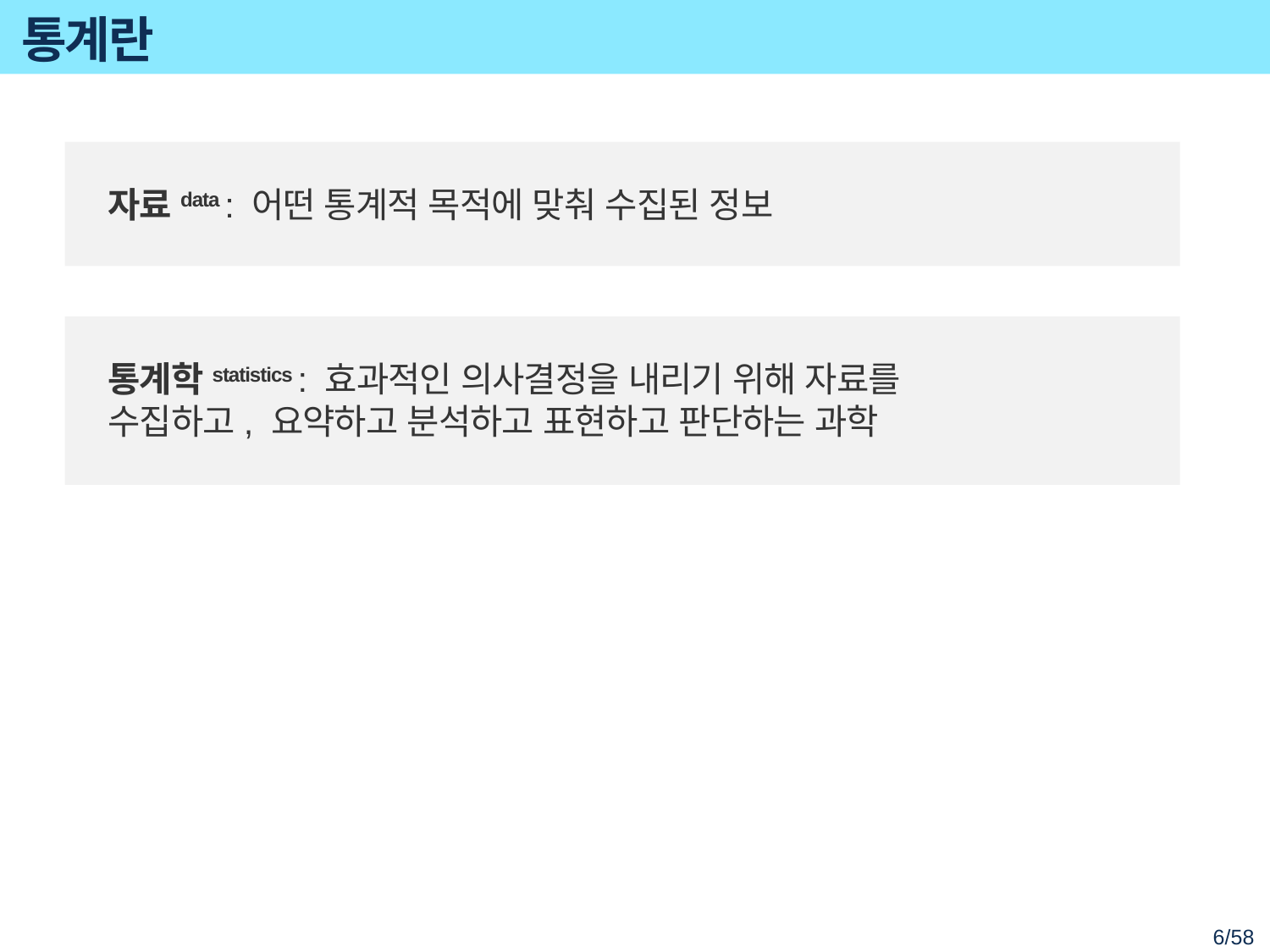

# 통계란

자료data : 어떤 통계적 목적에 맞춰 수집된 정보

통계학statistics : 효과적인 의사결정을 내리기 위해 자료를
수집하고, 요약하고 분석하고 표현하고 판단하는 과학